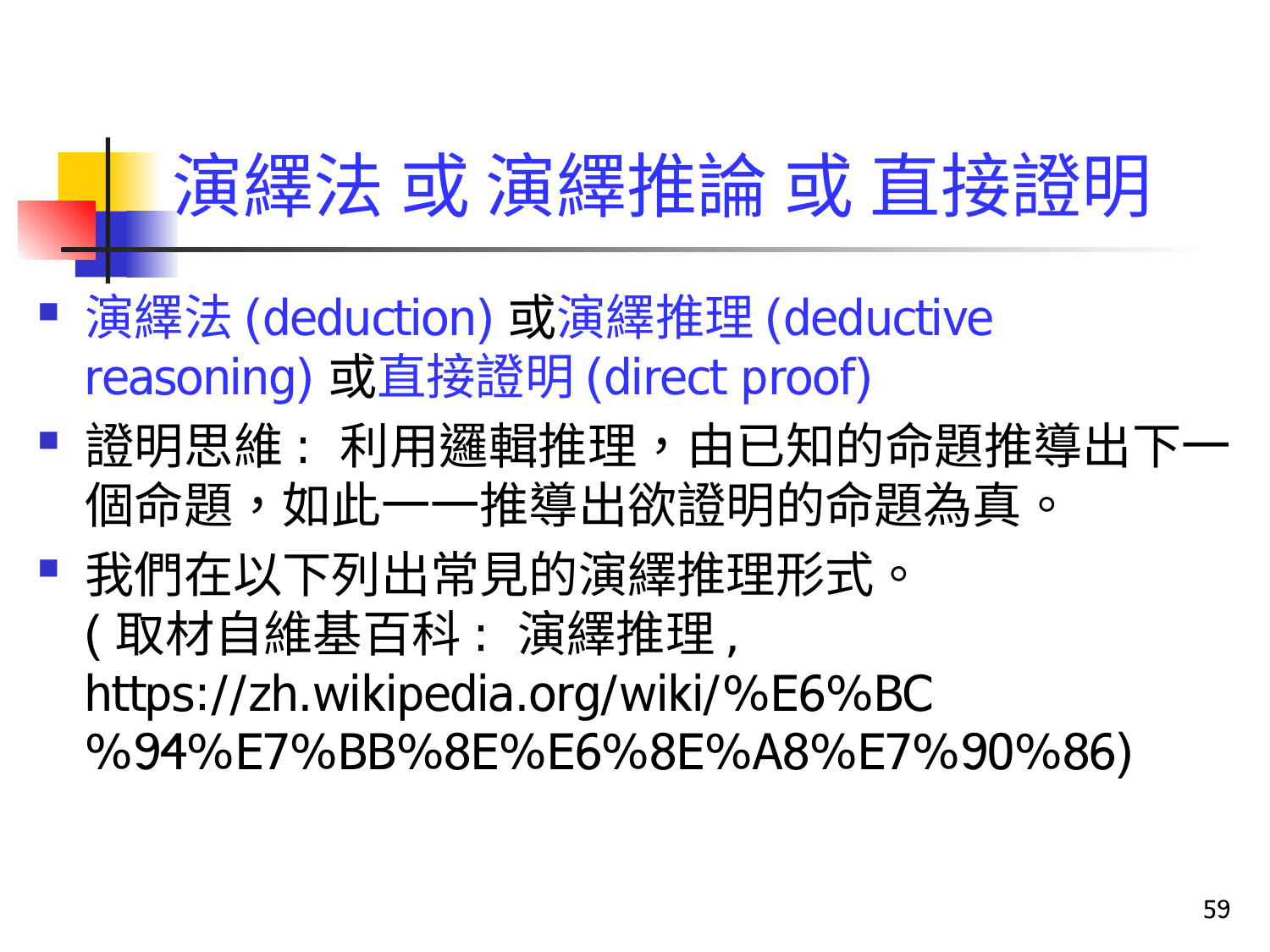

# 演繹法 或 演繹推論 或 直接證明
演繹法(deduction)或演繹推理(deductive reasoning)或直接證明(direct proof)
證明思維: 利用邏輯推理，由已知的命題推導出下一個命題，如此一一推導出欲證明的命題為真。
我們在以下列出常見的演繹推理形式。
(取材自維基百科: 演繹推理, https://zh.wikipedia.org/wiki/%E6%BC%94%E7%BB%8E%E6%8E%A8%E7%90%86)

59